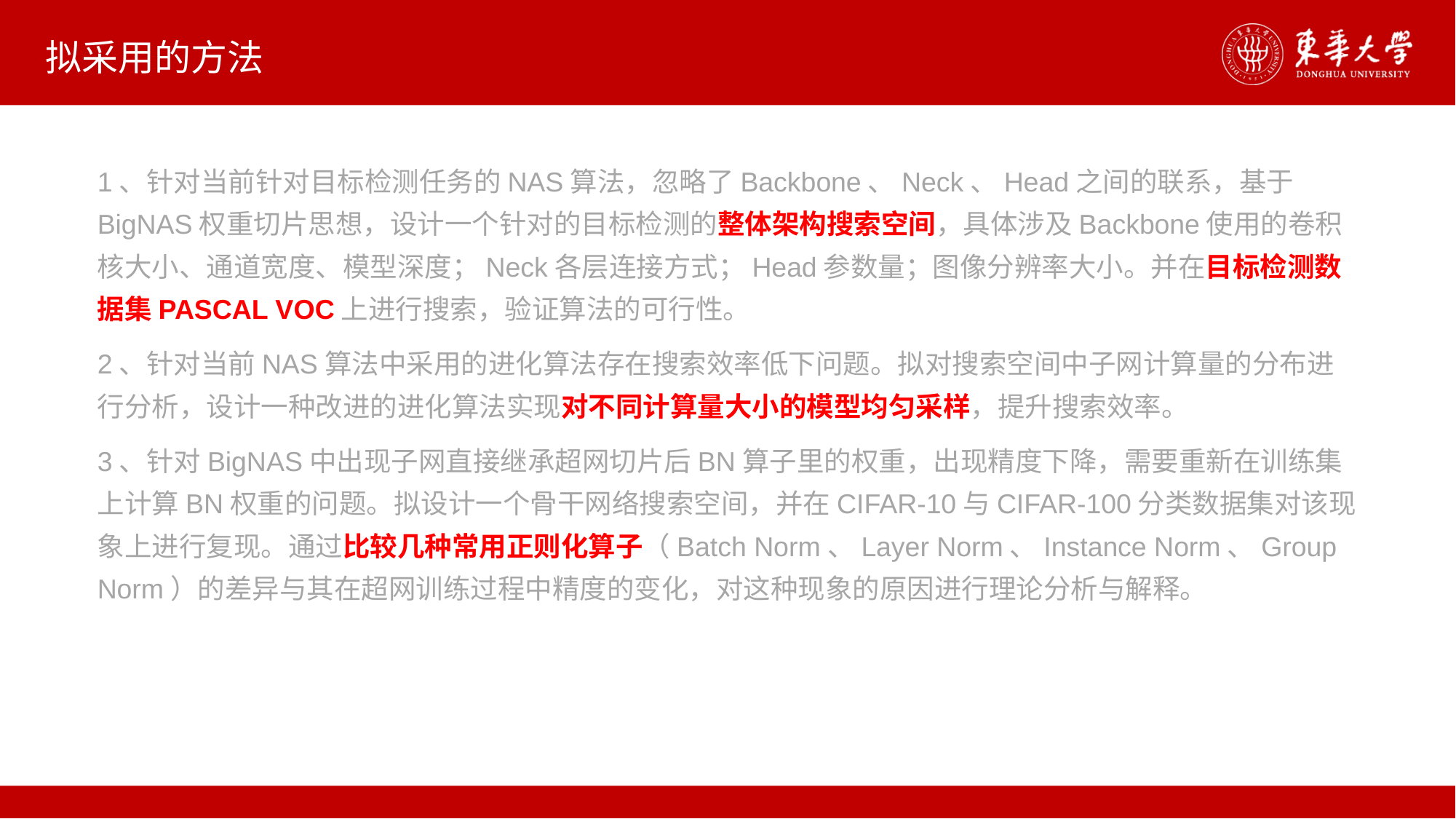

# 拟采用的方法
1、针对当前针对目标检测任务的NAS算法，忽略了Backbone、Neck、Head之间的联系，基于BigNAS权重切片思想，设计一个针对的目标检测的整体架构搜索空间，具体涉及Backbone使用的卷积核大小、通道宽度、模型深度；Neck各层连接方式；Head参数量；图像分辨率大小。并在目标检测数据集PASCAL VOC上进行搜索，验证算法的可行性。
2、针对当前NAS算法中采用的进化算法存在搜索效率低下问题。拟对搜索空间中子网计算量的分布进行分析，设计一种改进的进化算法实现对不同计算量大小的模型均匀采样，提升搜索效率。
3、针对BigNAS中出现子网直接继承超网切片后BN算子里的权重，出现精度下降，需要重新在训练集上计算BN权重的问题。拟设计一个骨干网络搜索空间，并在CIFAR-10与CIFAR-100分类数据集对该现象上进行复现。通过比较几种常用正则化算子（Batch Norm、Layer Norm、Instance Norm、Group Norm）的差异与其在超网训练过程中精度的变化，对这种现象的原因进行理论分析与解释。